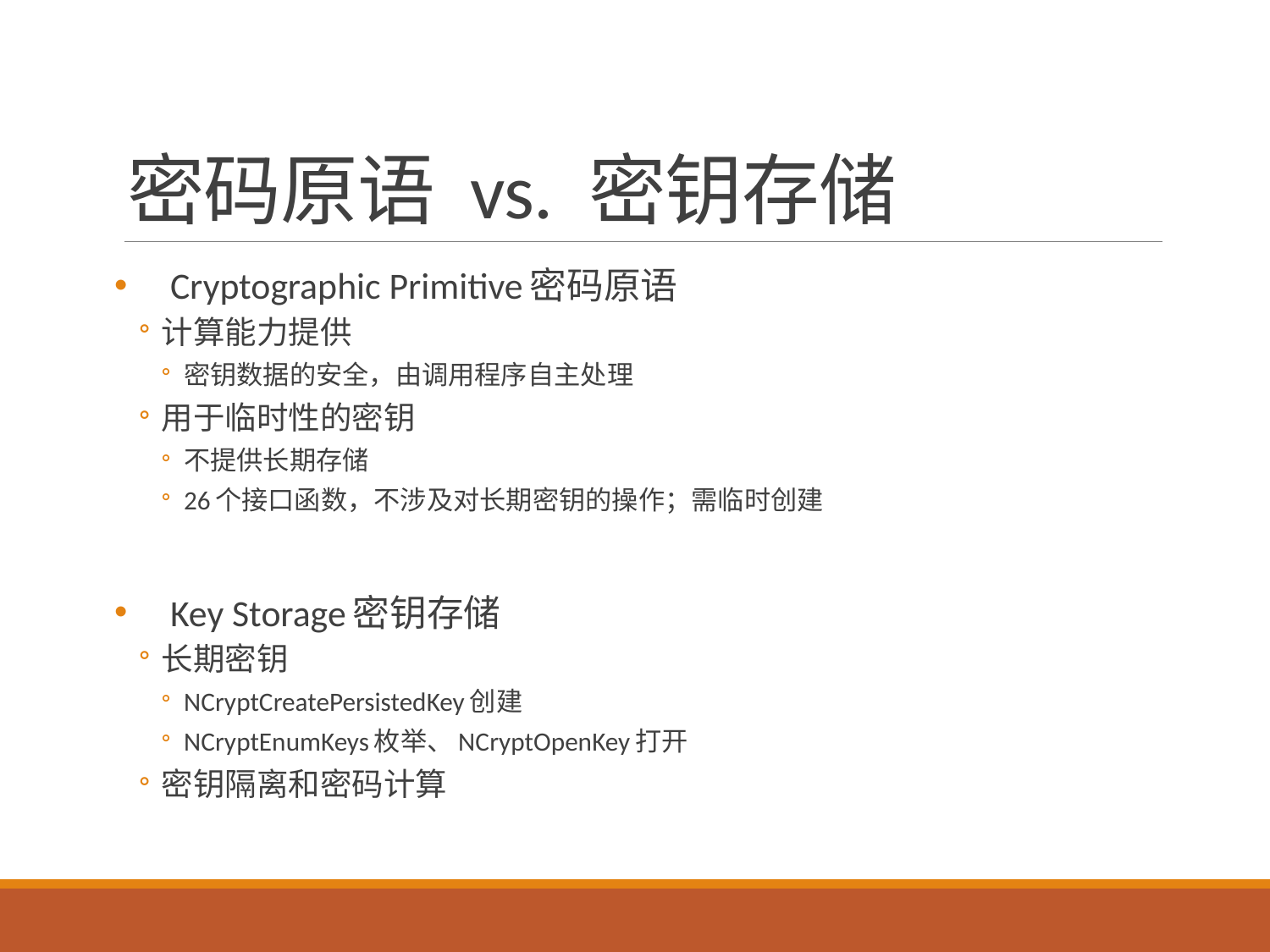

# 密码原语 vs. 密钥存储
Cryptographic Primitive密码原语
计算能力提供
密钥数据的安全，由调用程序自主处理
用于临时性的密钥
不提供长期存储
26个接口函数，不涉及对长期密钥的操作；需临时创建

Key Storage密钥存储
长期密钥
NCryptCreatePersistedKey创建
NCryptEnumKeys枚举、NCryptOpenKey打开
密钥隔离和密码计算